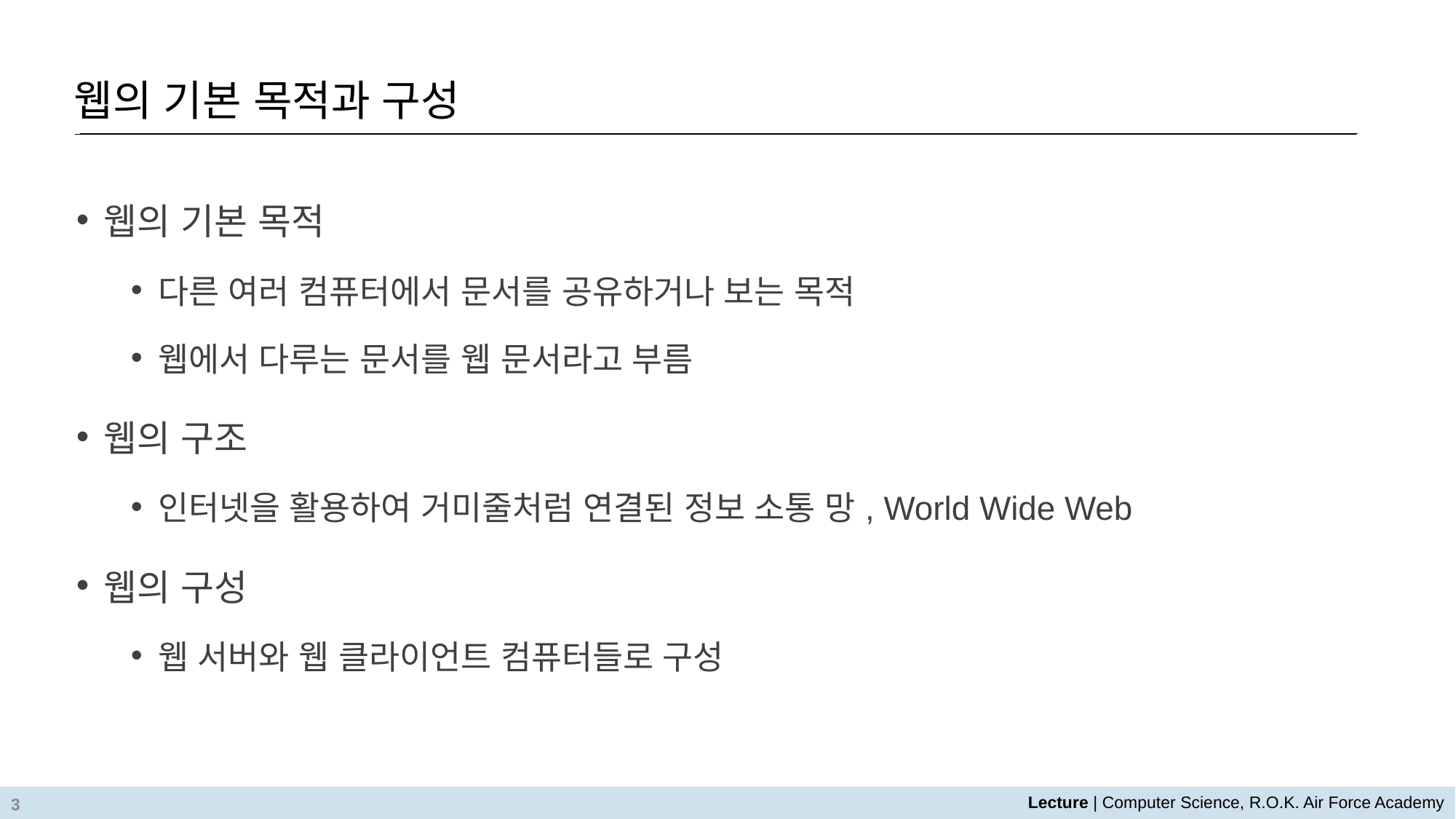

웹의 기본 목적과 구성
웹의 기본 목적
다른 여러 컴퓨터에서 문서를 공유하거나 보는 목적
웹에서 다루는 문서를 웹 문서라고 부름
웹의 구조
인터넷을 활용하여 거미줄처럼 연결된 정보 소통 망, World Wide Web
웹의 구성
웹 서버와 웹 클라이언트 컴퓨터들로 구성

3